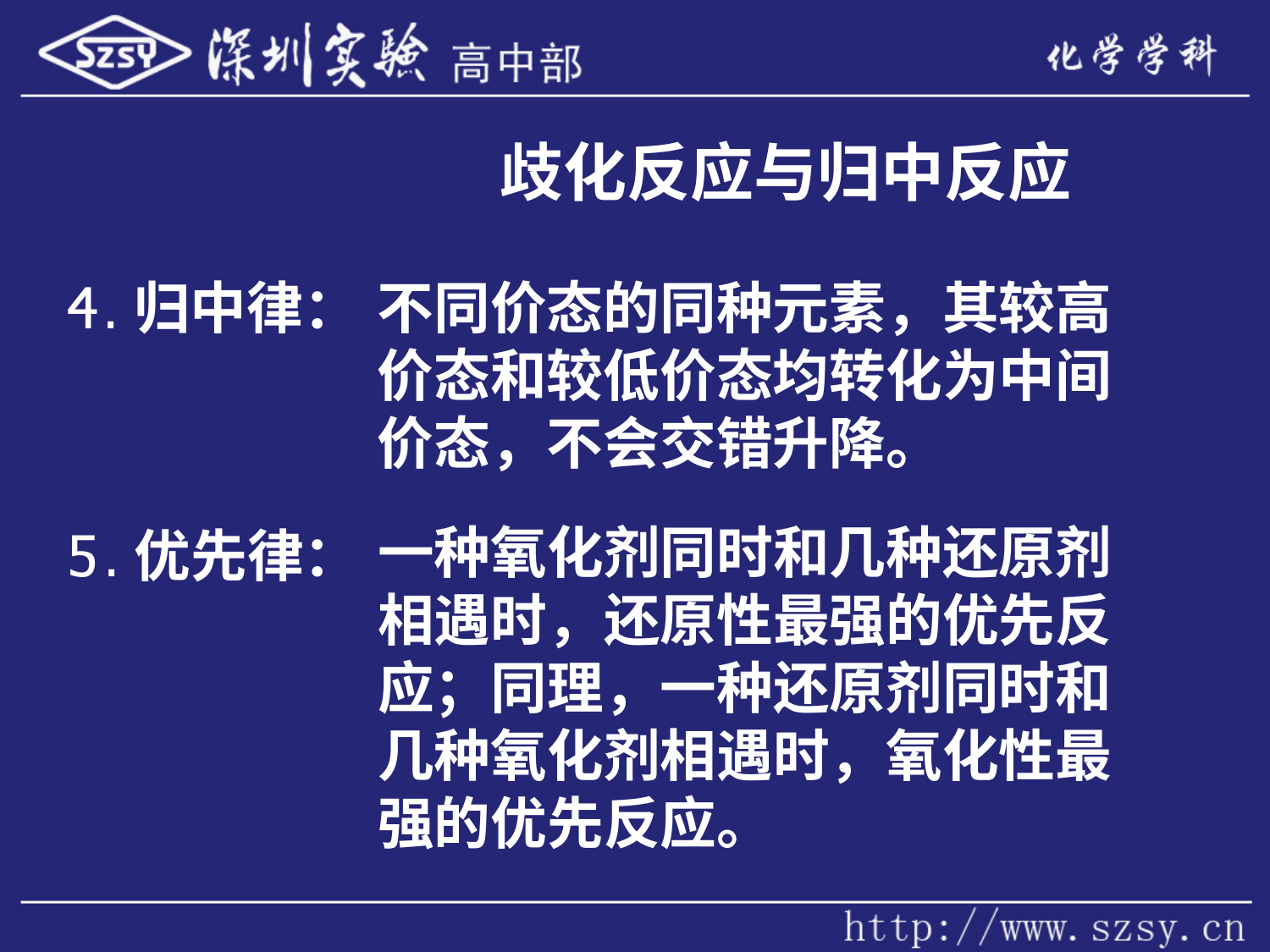

歧化反应与归中反应
4.归中律：
不同价态的同种元素，其较高价态和较低价态均转化为中间价态，不会交错升降。
一种氧化剂同时和几种还原剂相遇时，还原性最强的优先反应；同理，一种还原剂同时和几种氧化剂相遇时，氧化性最强的优先反应。
5.优先律：